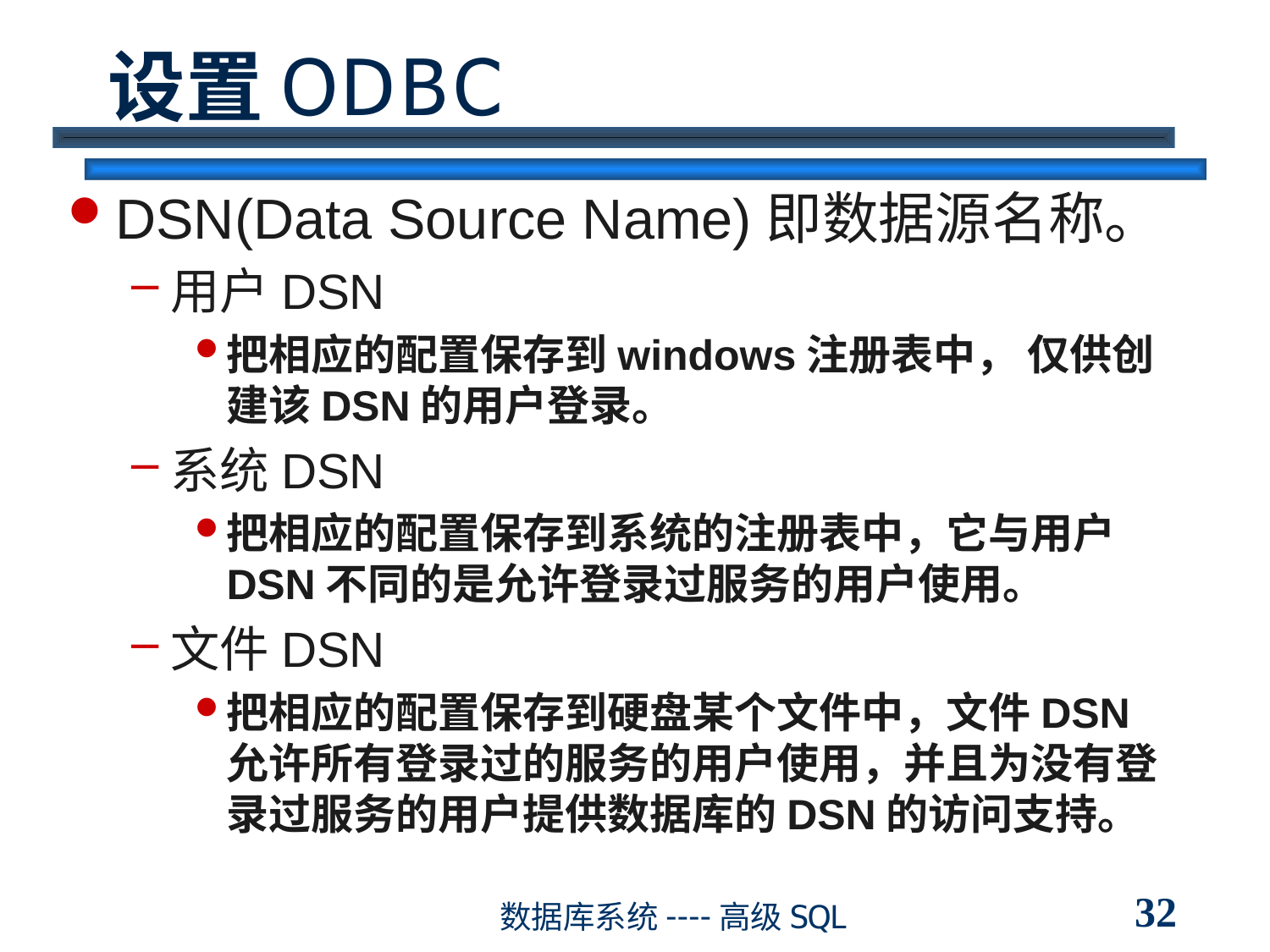

# 设置ODBC
DSN(Data Source Name)即数据源名称。
用户DSN
把相应的配置保存到windows注册表中， 仅供创建该DSN的用户登录。
系统DSN
把相应的配置保存到系统的注册表中，它与用户DSN不同的是允许登录过服务的用户使用。
文件DSN
把相应的配置保存到硬盘某个文件中，文件DSN允许所有登录过的服务的用户使用，并且为没有登录过服务的用户提供数据库的DSN的访问支持。

32
数据库系统----高级SQL